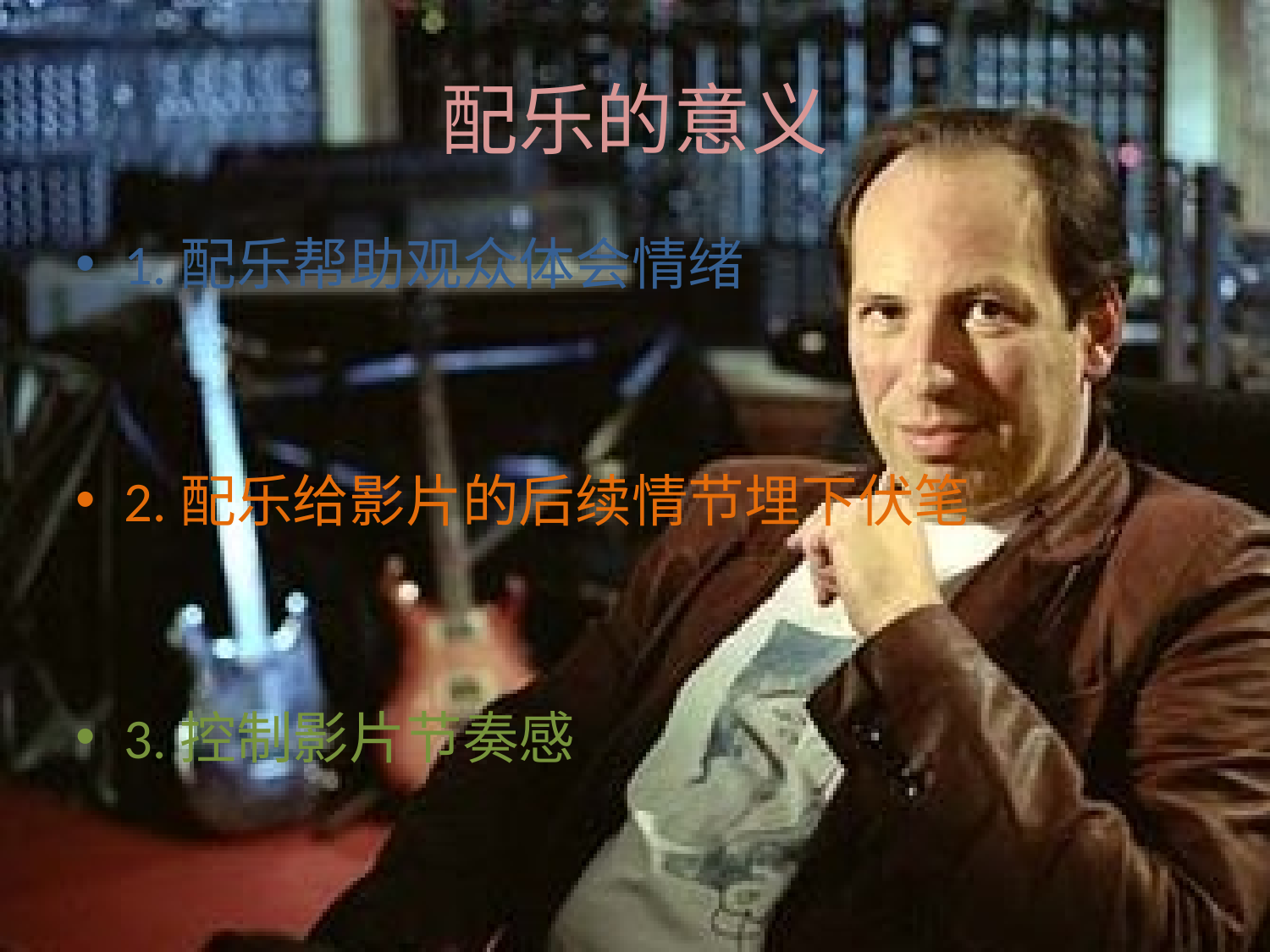

# 配乐的意义
1.配乐帮助观众体会情绪

2.配乐给影片的后续情节埋下伏笔

3.控制影片节奏感